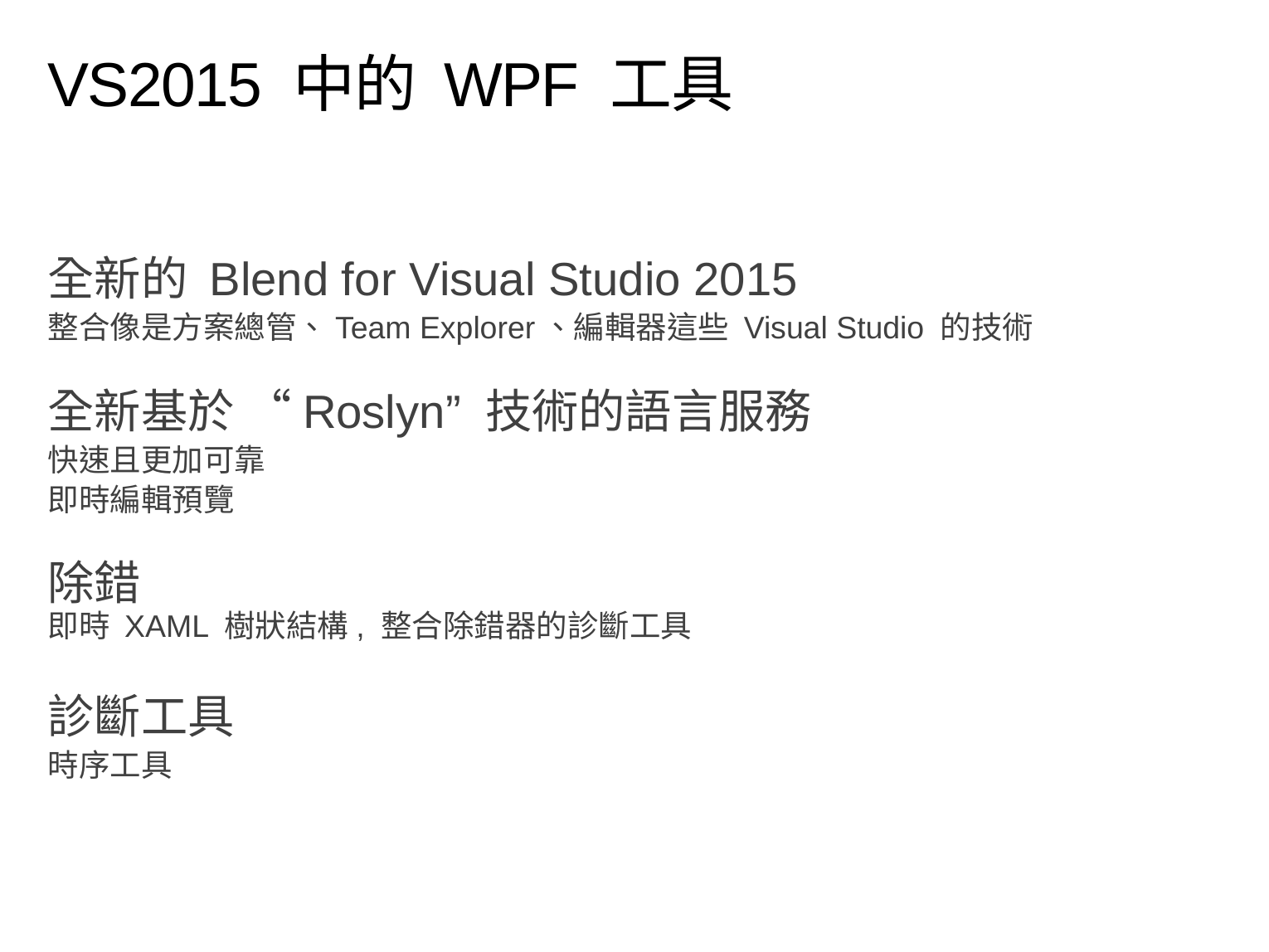

# VS2015 中的 WPF 工具
全新的 Blend for Visual Studio 2015
整合像是方案總管、Team Explorer、編輯器這些 Visual Studio 的技術

全新基於 “Roslyn” 技術的語言服務
快速且更加可靠
即時編輯預覽

除錯
即時 XAML 樹狀結構, 整合除錯器的診斷工具

診斷工具
時序工具